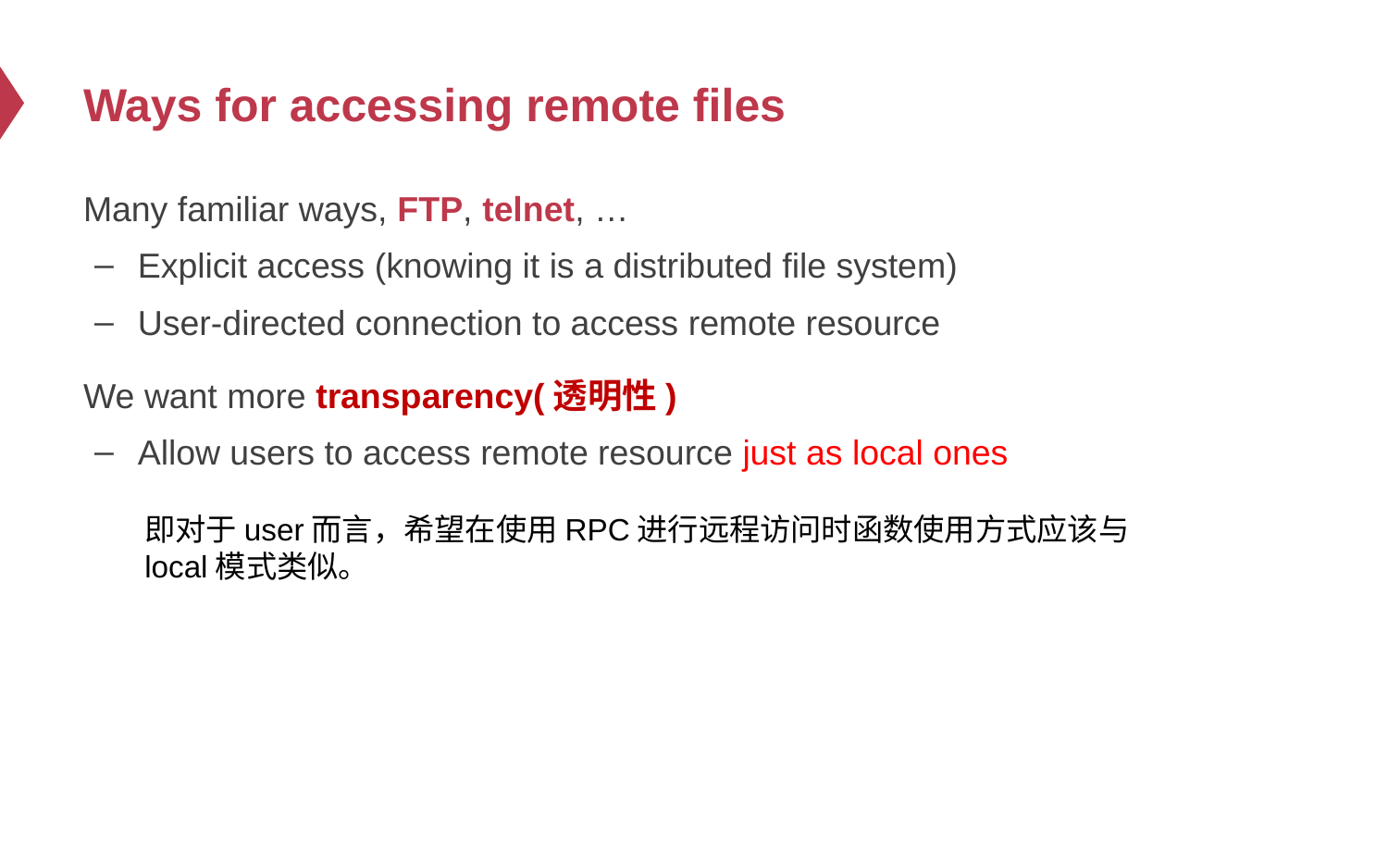

# Ways for accessing remote files
Many familiar ways, FTP, telnet, …
Explicit access (knowing it is a distributed file system)
User-directed connection to access remote resource
We want more transparency(透明性)
Allow users to access remote resource just as local ones

即对于user而言，希望在使用RPC进行远程访问时函数使用方式应该与
local模式类似。
9